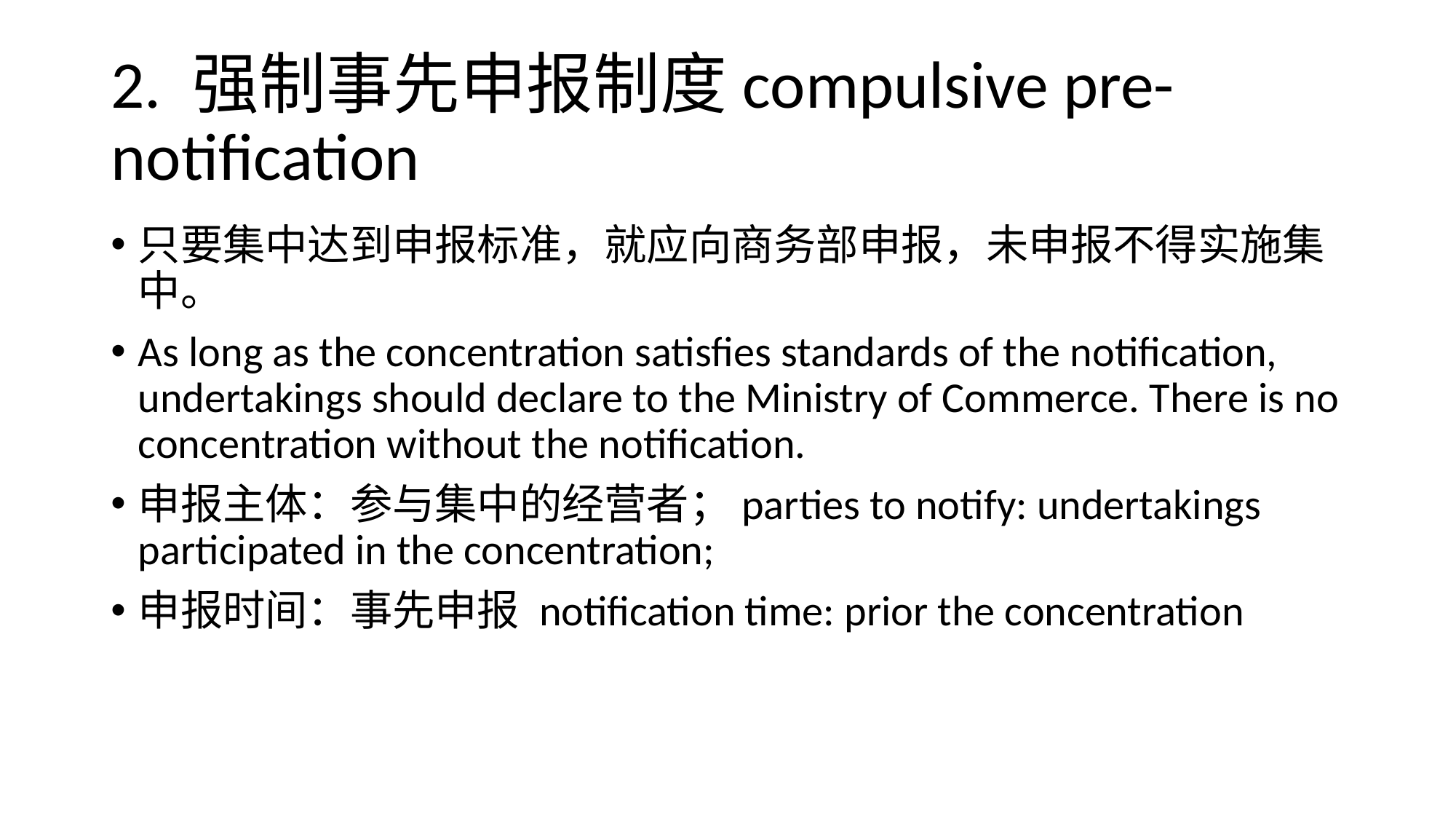

# 2. 强制事先申报制度compulsive pre-notification
只要集中达到申报标准，就应向商务部申报，未申报不得实施集中。
As long as the concentration satisfies standards of the notification, undertakings should declare to the Ministry of Commerce. There is no concentration without the notification.
申报主体：参与集中的经营者；parties to notify: undertakings participated in the concentration;
申报时间：事先申报 notification time: prior the concentration